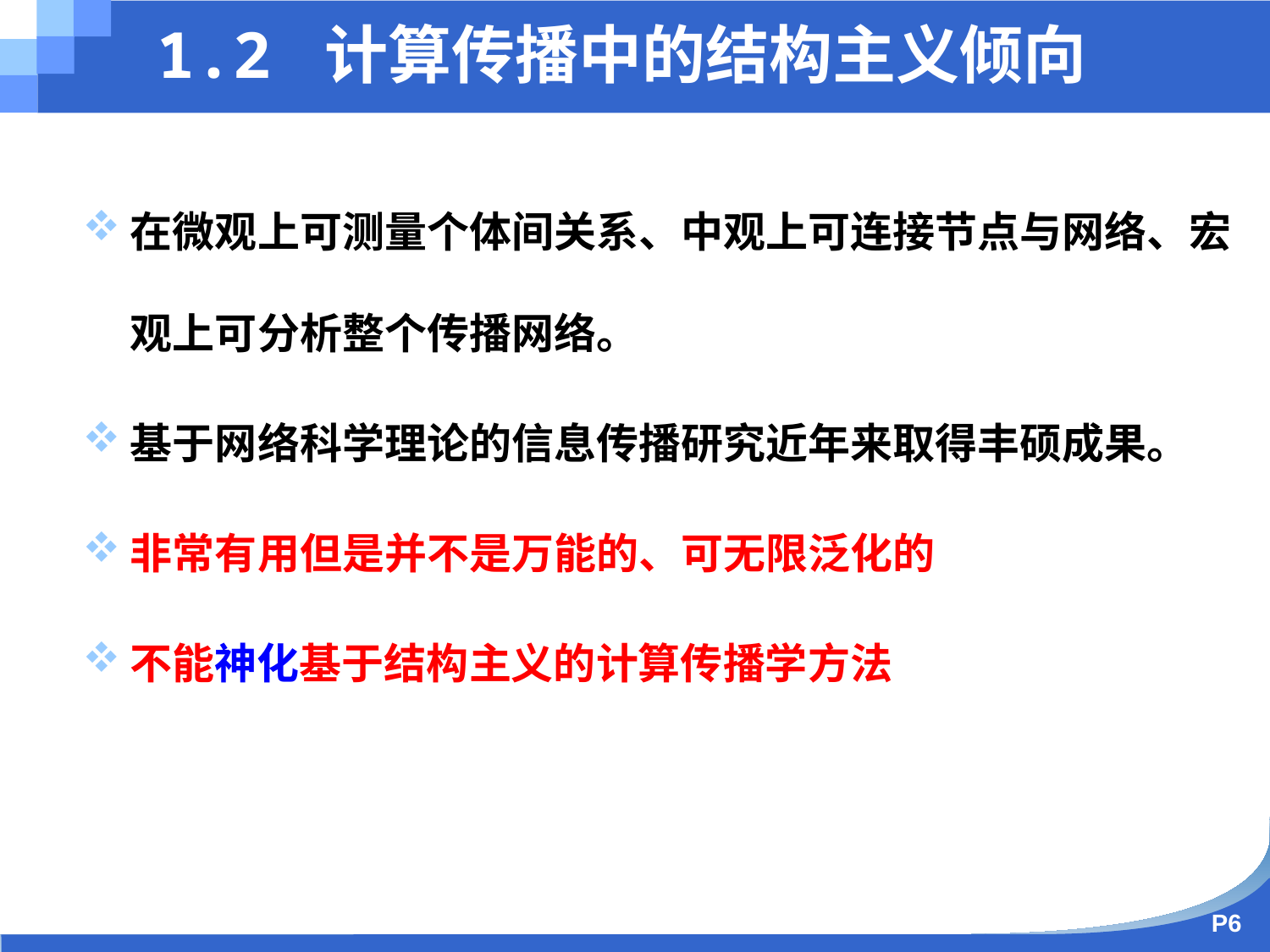

1.2 计算传播中的结构主义倾向
在微观上可测量个体间关系、中观上可连接节点与网络、宏观上可分析整个传播网络。
基于网络科学理论的信息传播研究近年来取得丰硕成果。
非常有用但是并不是万能的、可无限泛化的
不能神化基于结构主义的计算传播学方法
P6